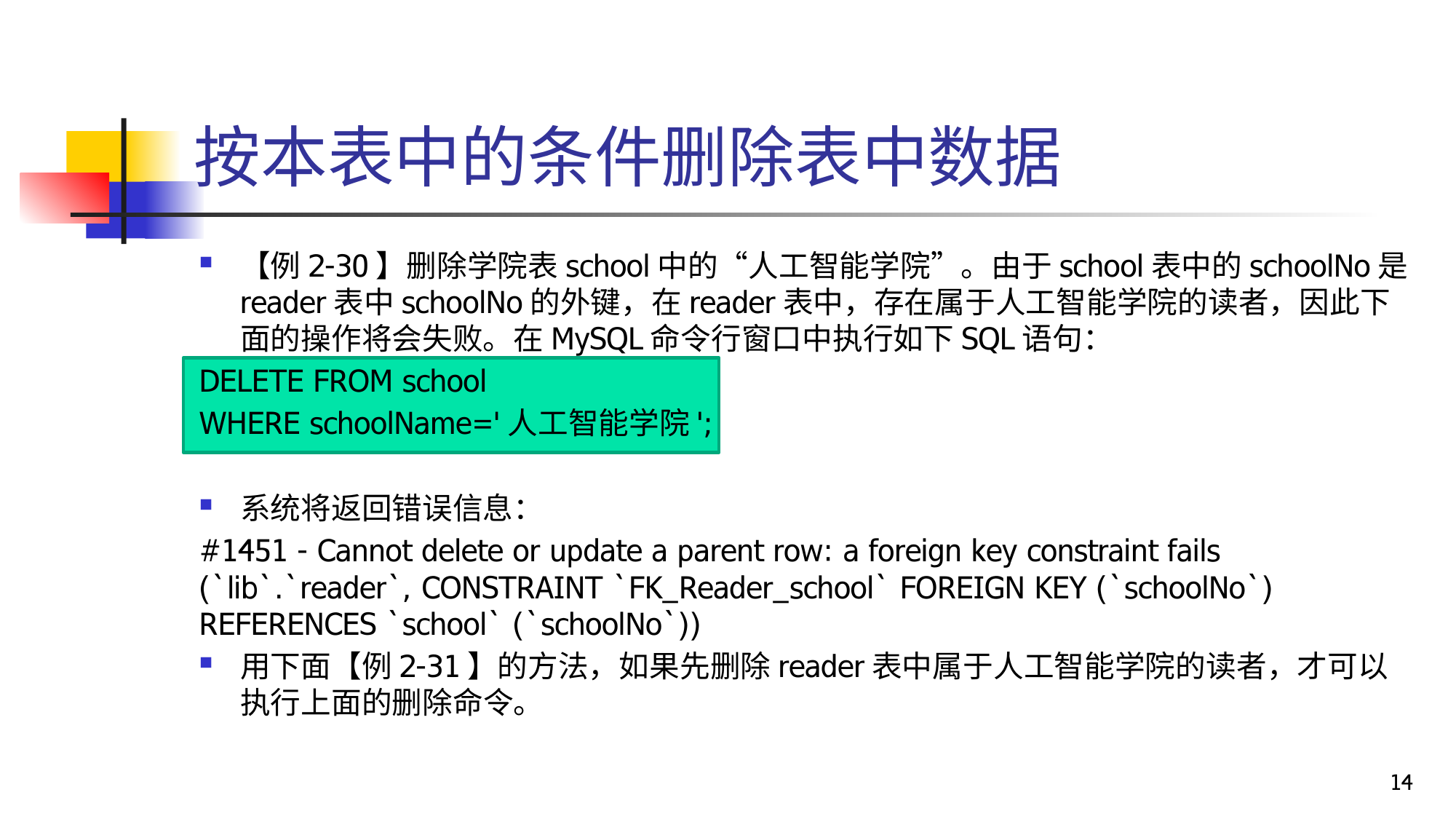

# 按本表中的条件删除表中数据
【例2-30】删除学院表school中的“人工智能学院”。由于school表中的schoolNo是reader表中schoolNo的外键，在reader表中，存在属于人工智能学院的读者，因此下面的操作将会失败。在MySQL命令行窗口中执行如下SQL语句：
DELETE FROM school
WHERE schoolName='人工智能学院';

系统将返回错误信息：
#1451 - Cannot delete or update a parent row: a foreign key constraint fails (`lib`.`reader`, CONSTRAINT `FK_Reader_school` FOREIGN KEY (`schoolNo`) REFERENCES `school` (`schoolNo`))
用下面【例2-31】的方法，如果先删除reader表中属于人工智能学院的读者，才可以执行上面的删除命令。

14